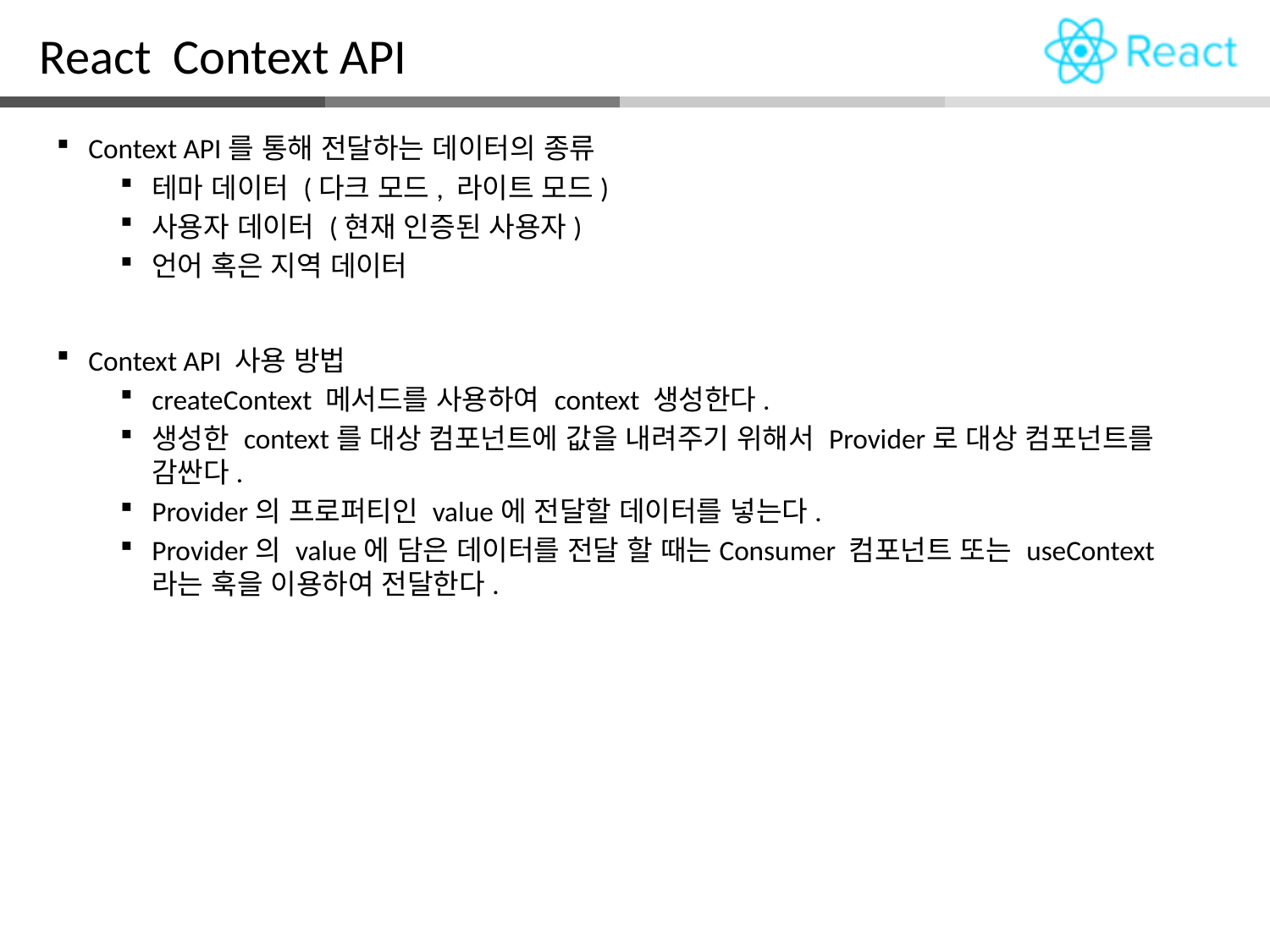

React  Context API
Context API를 통해 전달하는 데이터의 종류
테마 데이터 (다크 모드, 라이트 모드)
사용자 데이터 (현재 인증된 사용자)
언어 혹은 지역 데이터

Context API 사용 방법
createContext 메서드를 사용하여 context 생성한다.
생성한 context를 대상 컴포넌트에 값을 내려주기 위해서 Provider로 대상 컴포넌트를 감싼다.
Provider의 프로퍼티인 value에 전달할 데이터를 넣는다.
Provider의 value에 담은 데이터를 전달 할 때는Consumer 컴포넌트 또는 useContext라는 훅을 이용하여 전달한다.